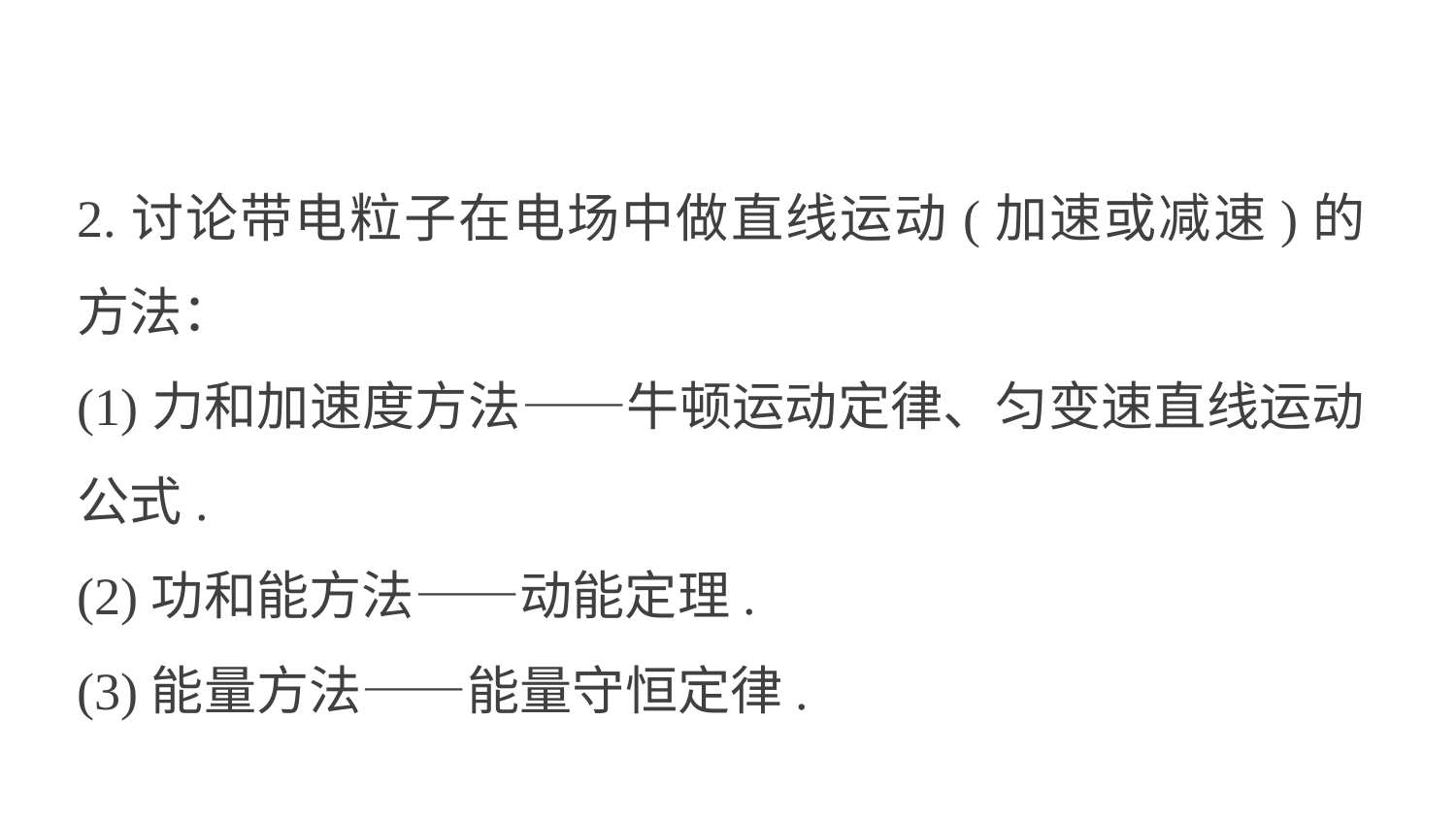

2.讨论带电粒子在电场中做直线运动(加速或减速)的方法：
(1)力和加速度方法——牛顿运动定律、匀变速直线运动公式.
(2)功和能方法——动能定理.
(3)能量方法——能量守恒定律.